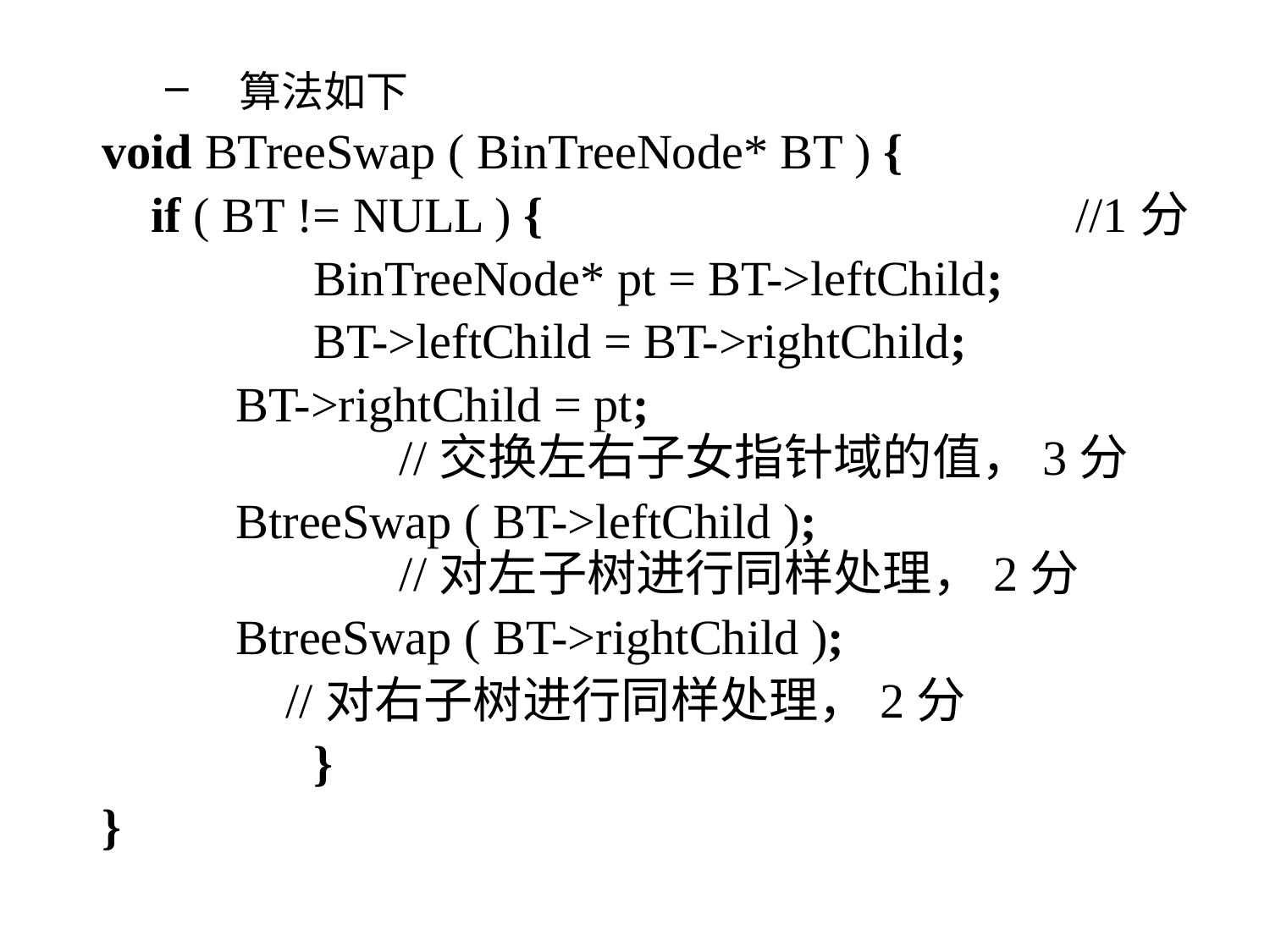

算法如下
void BTreeSwap ( BinTreeNode* BT ) {
    if ( BT != NULL ) {                       		//1分
       	BinTreeNode* pt = BT->leftChild;
        	BT->leftChild = BT->rightChild;
	    BT->rightChild = pt;  						       //交换左右子女指针域的值，3分
	    BtreeSwap ( BT->leftChild ); 				       //对左子树进行同样处理，2分
	    BtreeSwap ( BT->rightChild );
               //对右子树进行同样处理，2分
		}
}